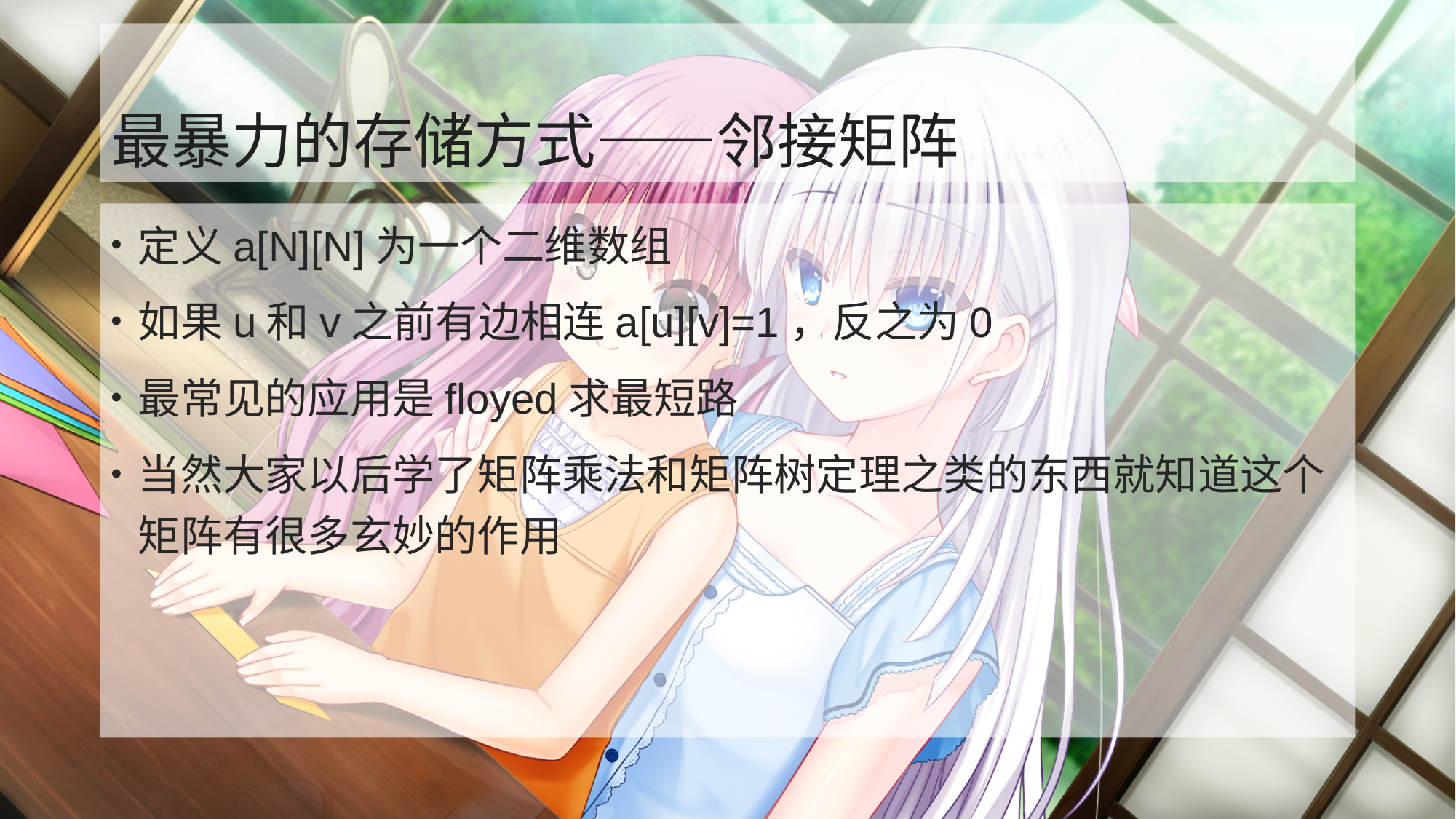

# 最暴力的存储方式——邻接矩阵
定义a[N][N]为一个二维数组
如果u和v之前有边相连a[u][v]=1，反之为0
最常见的应用是floyed求最短路
当然大家以后学了矩阵乘法和矩阵树定理之类的东西就知道这个矩阵有很多玄妙的作用